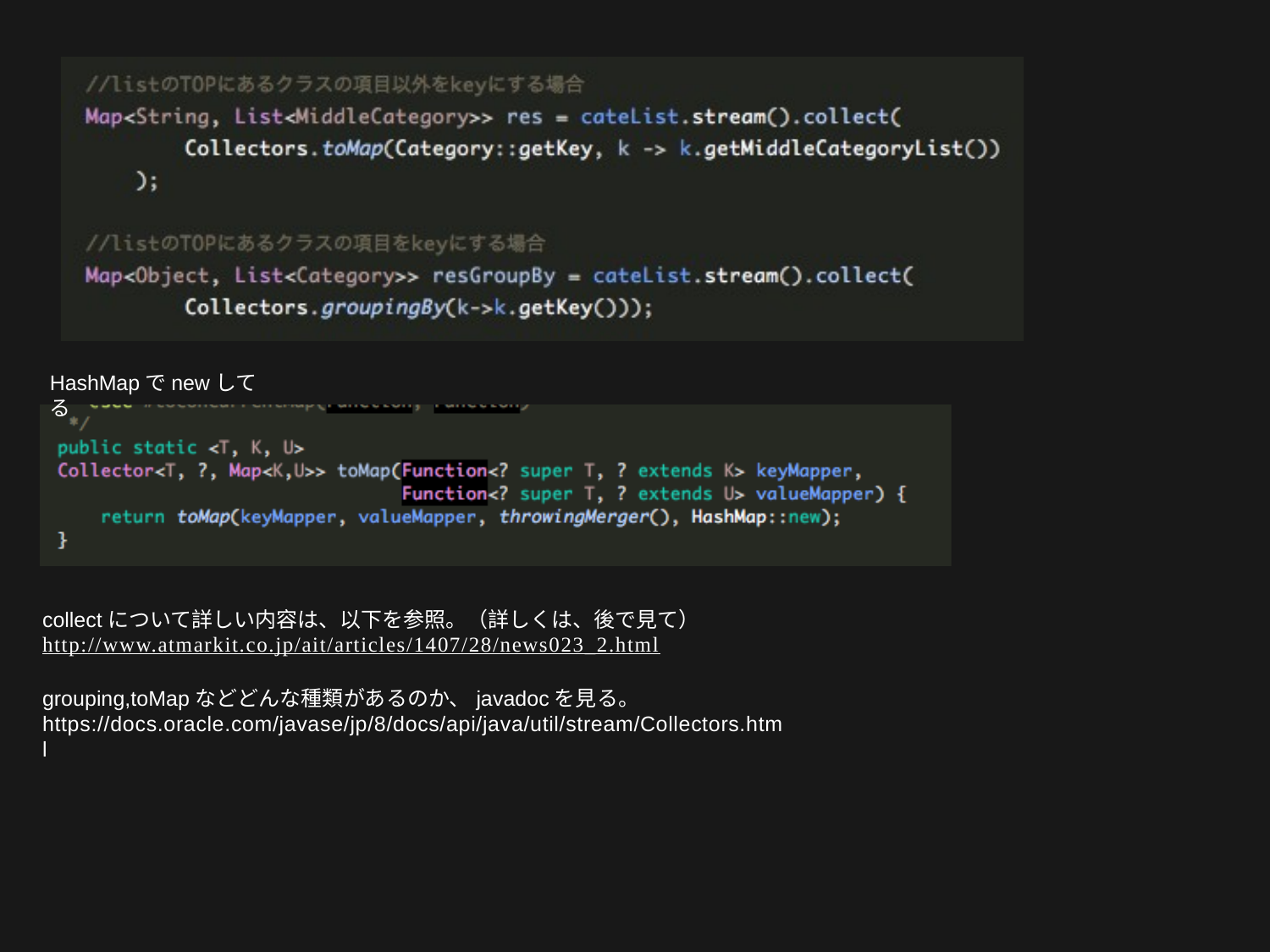

toMapについて話す。
また、entrySetについてもはなす。

HashMapでnewしてる

collectについて詳しい内容は、以下を参照。（詳しくは、後で見て）
http://www.atmarkit.co.jp/ait/articles/1407/28/news023_2.html
grouping,toMapなどどんな種類があるのか、javadocを見る。 https://docs.oracle.com/javase/jp/8/docs/api/java/util/stream/Collectors.html